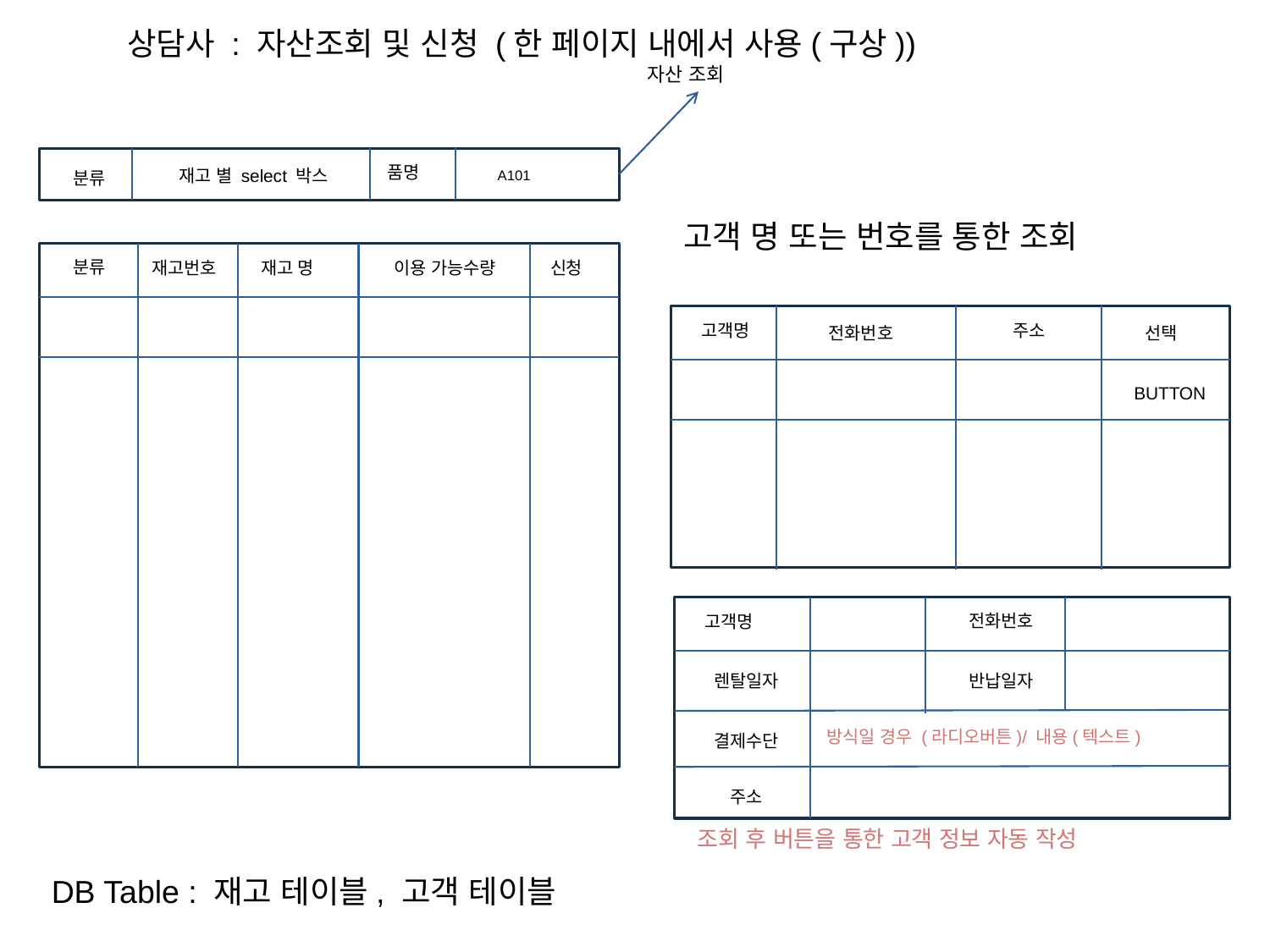

상담사 : 자산조회 및 신청 (한 페이지 내에서 사용(구상))
자산 조회

품명
재고 별 select 박스
분류
A101
고객 명 또는 번호를 통한 조회

분류
재고번호
재고 명
이용 가능수량
신청

주소
고객명
전화번호
선택
BUTTON

전화번호
고객명
렌탈일자
반납일자
방식일 경우 (라디오버튼)/ 내용(텍스트)
결제수단
주소
조회 후 버튼을 통한 고객 정보 자동 작성
DB Table : 재고 테이블, 고객 테이블